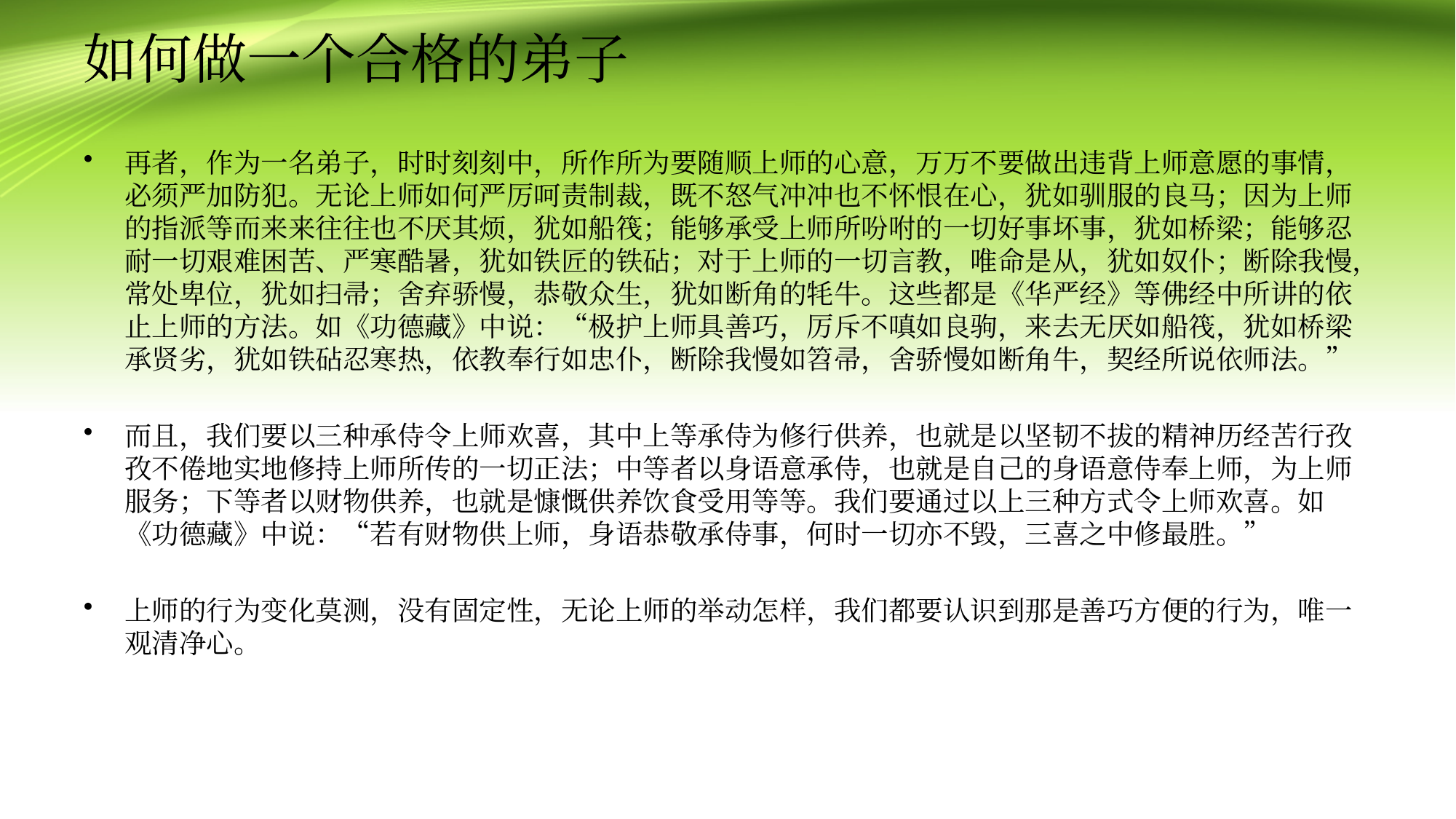

# 如何做一个合格的弟子
再者，作为一名弟子，时时刻刻中，所作所为要随顺上师的心意，万万不要做出违背上师意愿的事情，必须严加防犯。无论上师如何严厉呵责制裁，既不怒气冲冲也不怀恨在心，犹如驯服的良马；因为上师的指派等而来来往往也不厌其烦，犹如船筏；能够承受上师所吩咐的一切好事坏事，犹如桥梁；能够忍耐一切艰难困苦、严寒酷暑，犹如铁匠的铁砧；对于上师的一切言教，唯命是从，犹如奴仆；断除我慢，常处卑位，犹如扫帚；舍弃骄慢，恭敬众生，犹如断角的牦牛。这些都是《华严经》等佛经中所讲的依止上师的方法。如《功德藏》中说：“极护上师具善巧，厉斥不嗔如良驹，来去无厌如船筏，犹如桥梁承贤劣，犹如铁砧忍寒热，依教奉行如忠仆，断除我慢如笤帚，舍骄慢如断角牛，契经所说依师法。”

而且，我们要以三种承侍令上师欢喜，其中上等承侍为修行供养，也就是以坚韧不拔的精神历经苦行孜孜不倦地实地修持上师所传的一切正法；中等者以身语意承侍，也就是自己的身语意侍奉上师，为上师服务；下等者以财物供养，也就是慷慨供养饮食受用等等。我们要通过以上三种方式令上师欢喜。如《功德藏》中说：“若有财物供上师，身语恭敬承侍事，何时一切亦不毁，三喜之中修最胜。”

上师的行为变化莫测，没有固定性，无论上师的举动怎样，我们都要认识到那是善巧方便的行为，唯一观清净心。